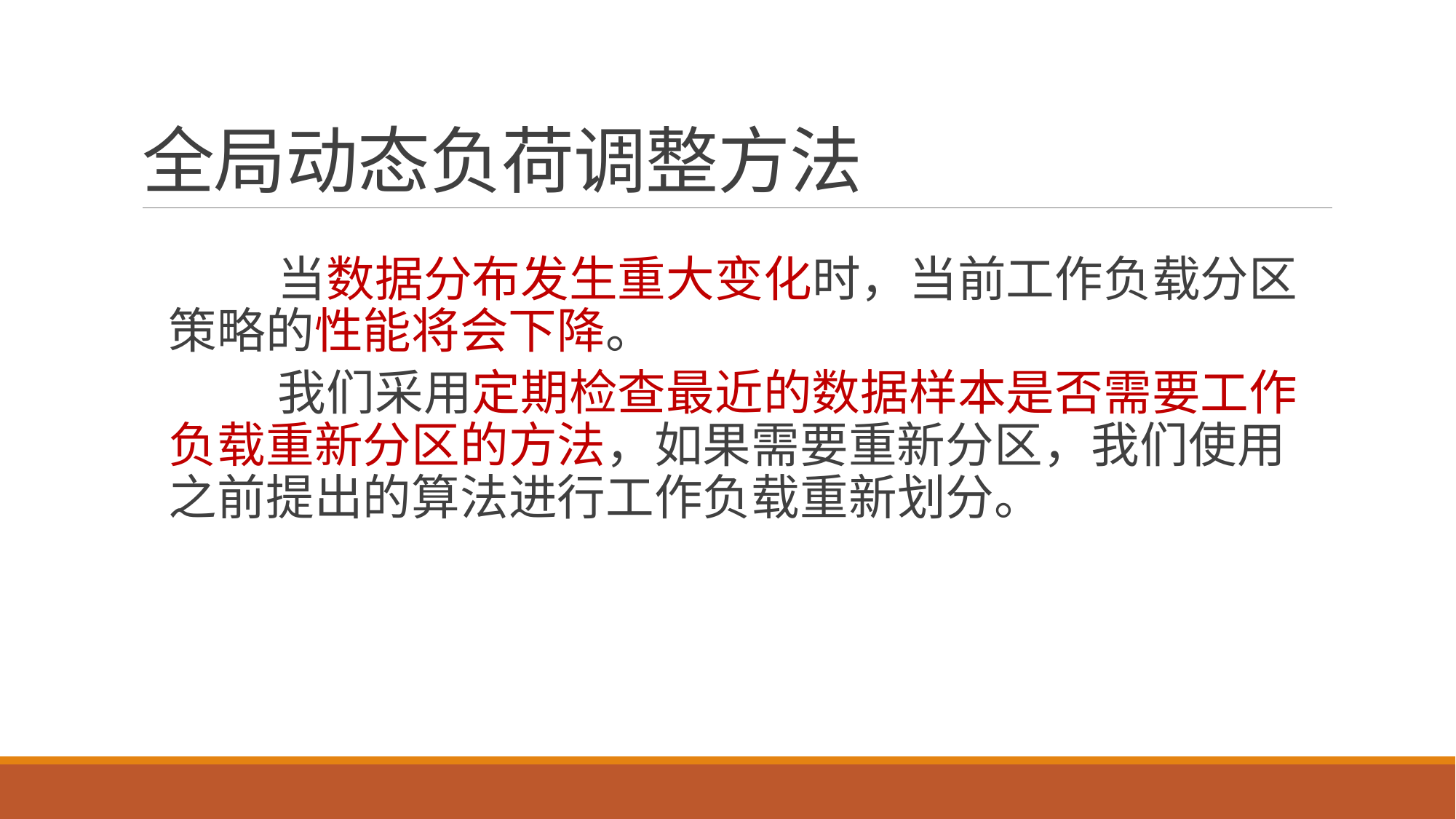

# 全局动态负荷调整方法
	当数据分布发生重大变化时，当前工作负载分区策略的性能将会下降。
	我们采用定期检查最近的数据样本是否需要工作负载重新分区的方法，如果需要重新分区，我们使用之前提出的算法进行工作负载重新划分。